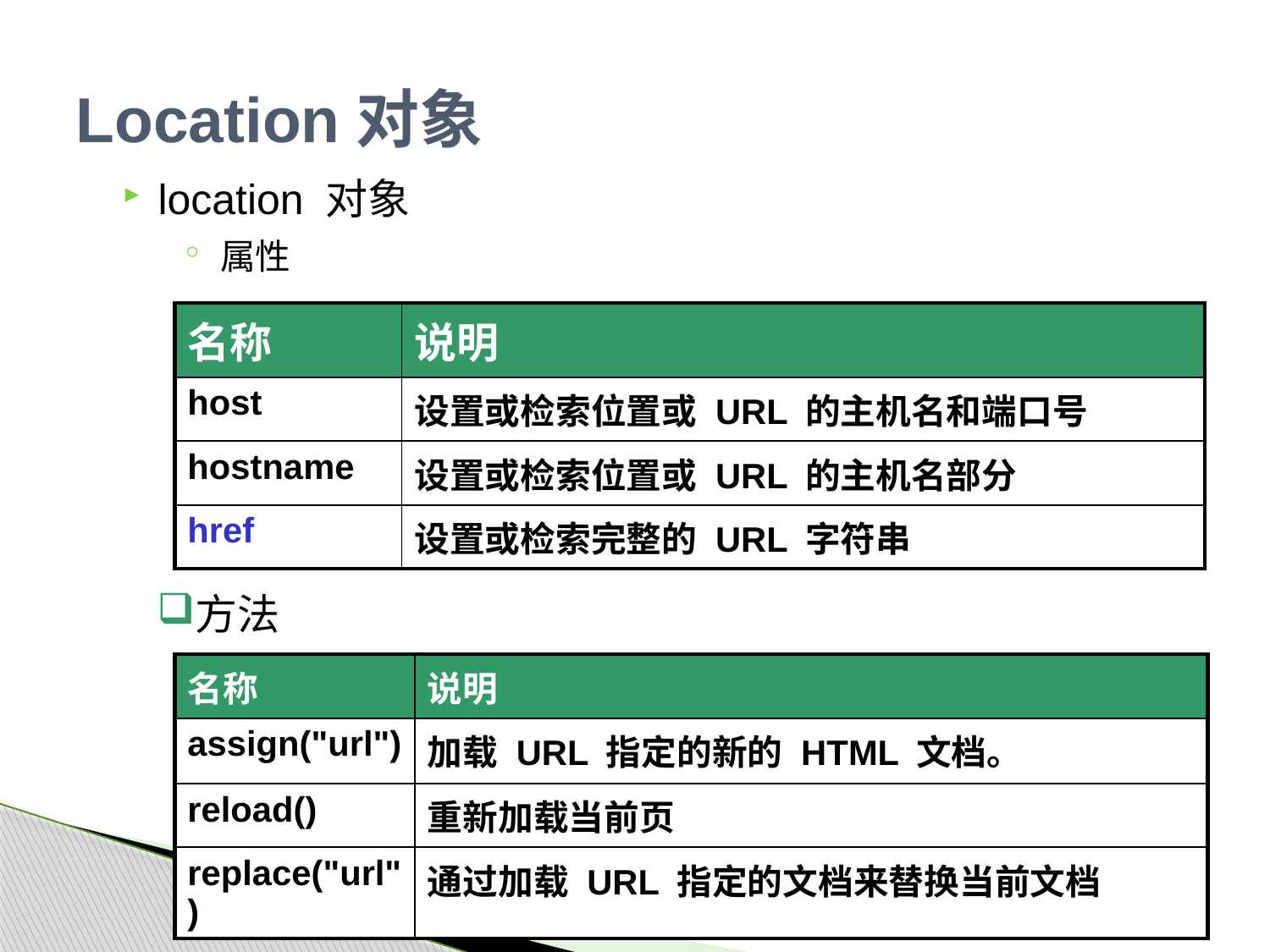

# Location对象
location 对象
属性
| 名称 | 说明 |
| --- | --- |
| host | 设置或检索位置或 URL 的主机名和端口号 |
| hostname | 设置或检索位置或 URL 的主机名部分 |
| href | 设置或检索完整的 URL 字符串 |
方法
| 名称 | 说明 |
| --- | --- |
| assign("url") | 加载 URL 指定的新的 HTML 文档。 |
| reload() | 重新加载当前页 |
| replace("url") | 通过加载 URL 指定的文档来替换当前文档 |